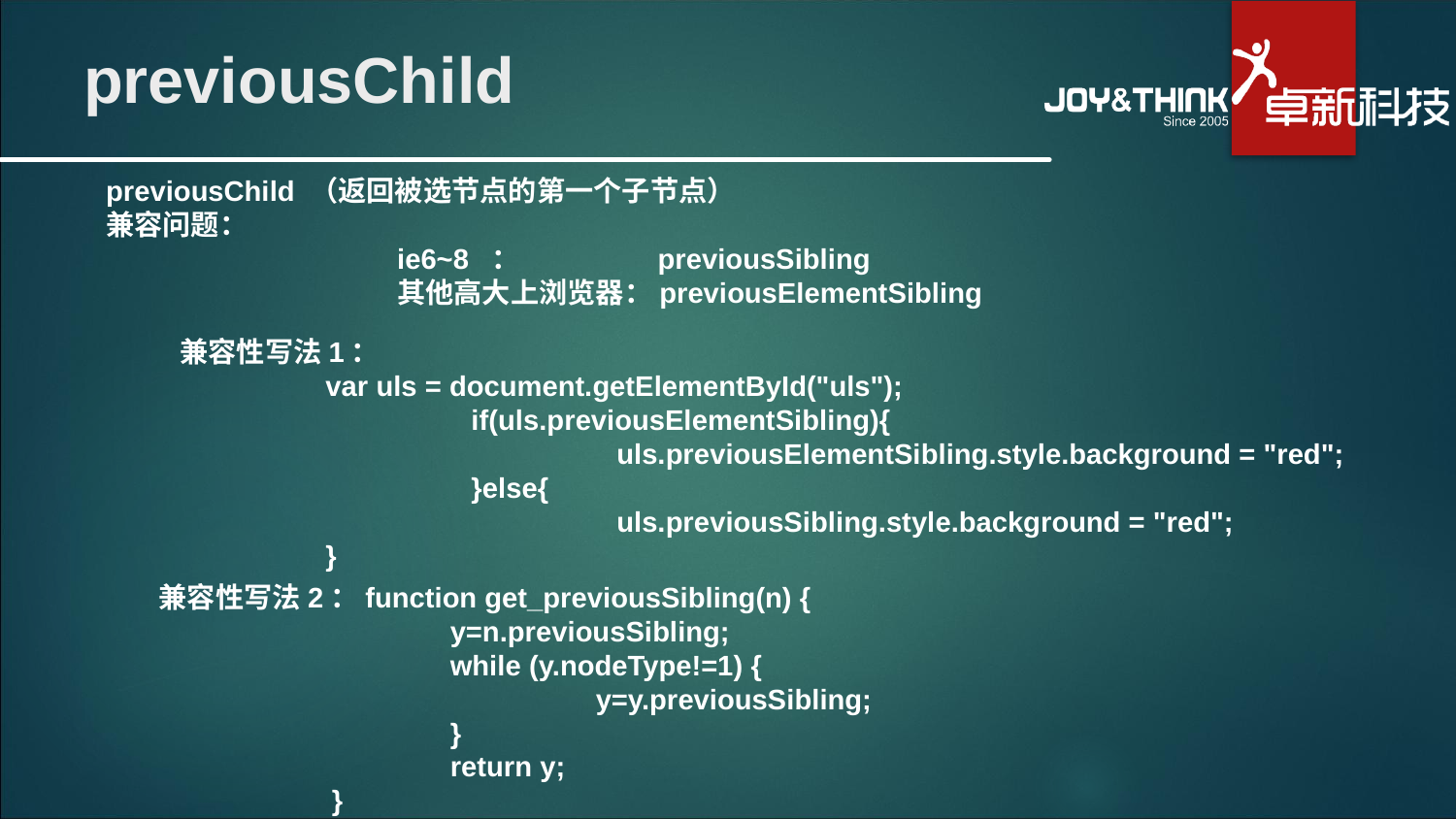

# previousChild
previousChild （返回被选节点的第一个子节点）
兼容问题：
		ie6~8  ：                    previousSibling
		其他高大上浏览器：previousElementSibling

兼容性写法1：
	var uls = document.getElementById("uls");
		if(uls.previousElementSibling){
			uls.previousElementSibling.style.background = "red";
		}else{
			uls.previousSibling.style.background = "red";
	}
兼容性写法2：function get_previousSibling(n) {
	y=n.previousSibling;
	while (y.nodeType!=1) {
  		y=y.previousSibling;
  	}
	return y;
}